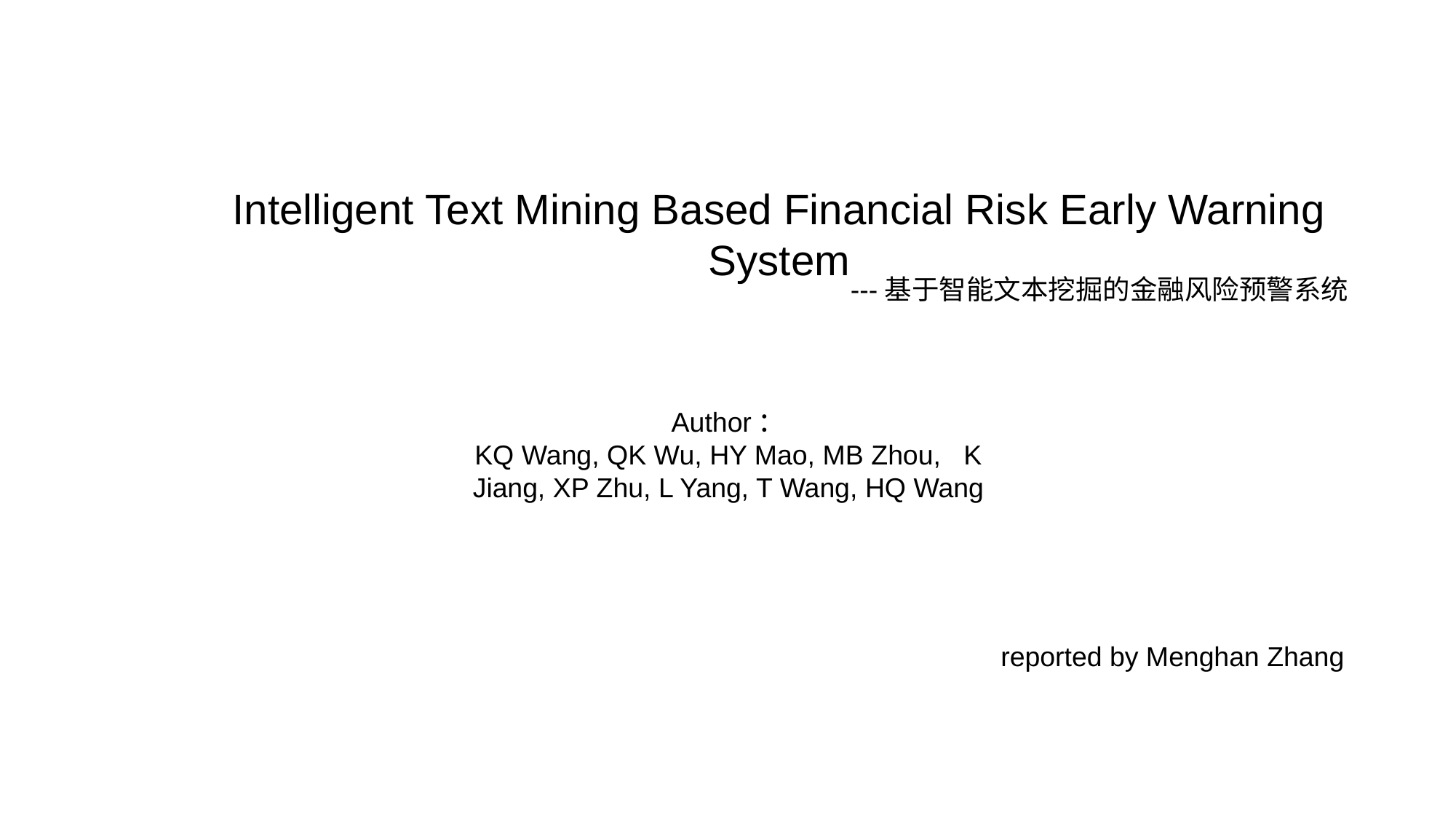

Intelligent Text Mining Based Financial Risk Early Warning System
---基于智能文本挖掘的金融风险预警系统
Author：
KQ Wang, QK Wu, HY Mao, MB Zhou,   K Jiang, XP Zhu, L Yang, T Wang, HQ Wang
reported by Menghan Zhang